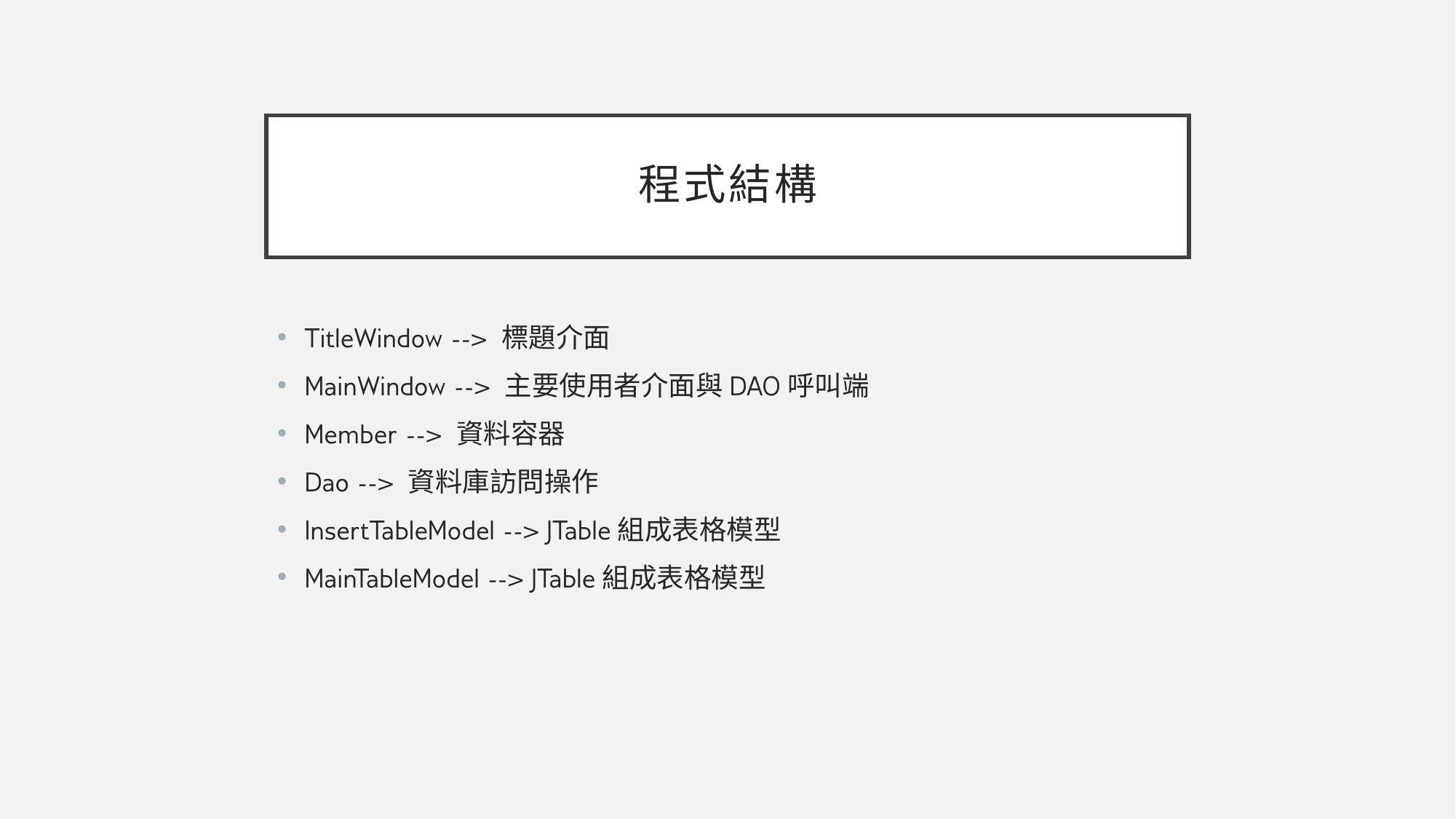

# 程式結構
TitleWindow --> 標題介面
MainWindow --> 主要使用者介面與DAO呼叫端
Member --> 資料容器
Dao --> 資料庫訪問操作
InsertTableModel --> JTable組成表格模型
MainTableModel --> JTable組成表格模型